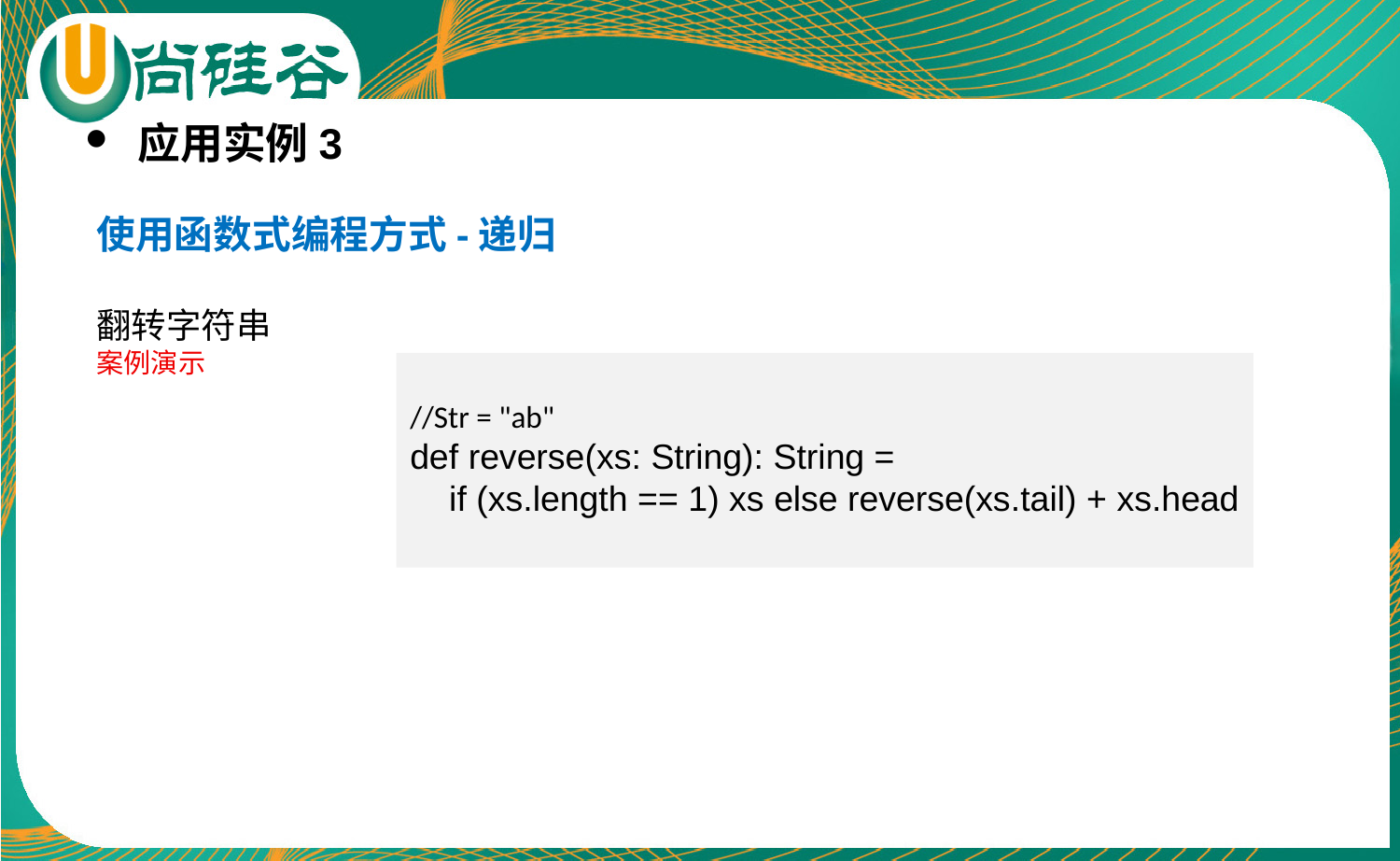

应用实例3

使用函数式编程方式-递归

翻转字符串
案例演示

//Str = "ab"
def reverse(xs: String): String =
    if (xs.length == 1) xs else reverse(xs.tail) + xs.head